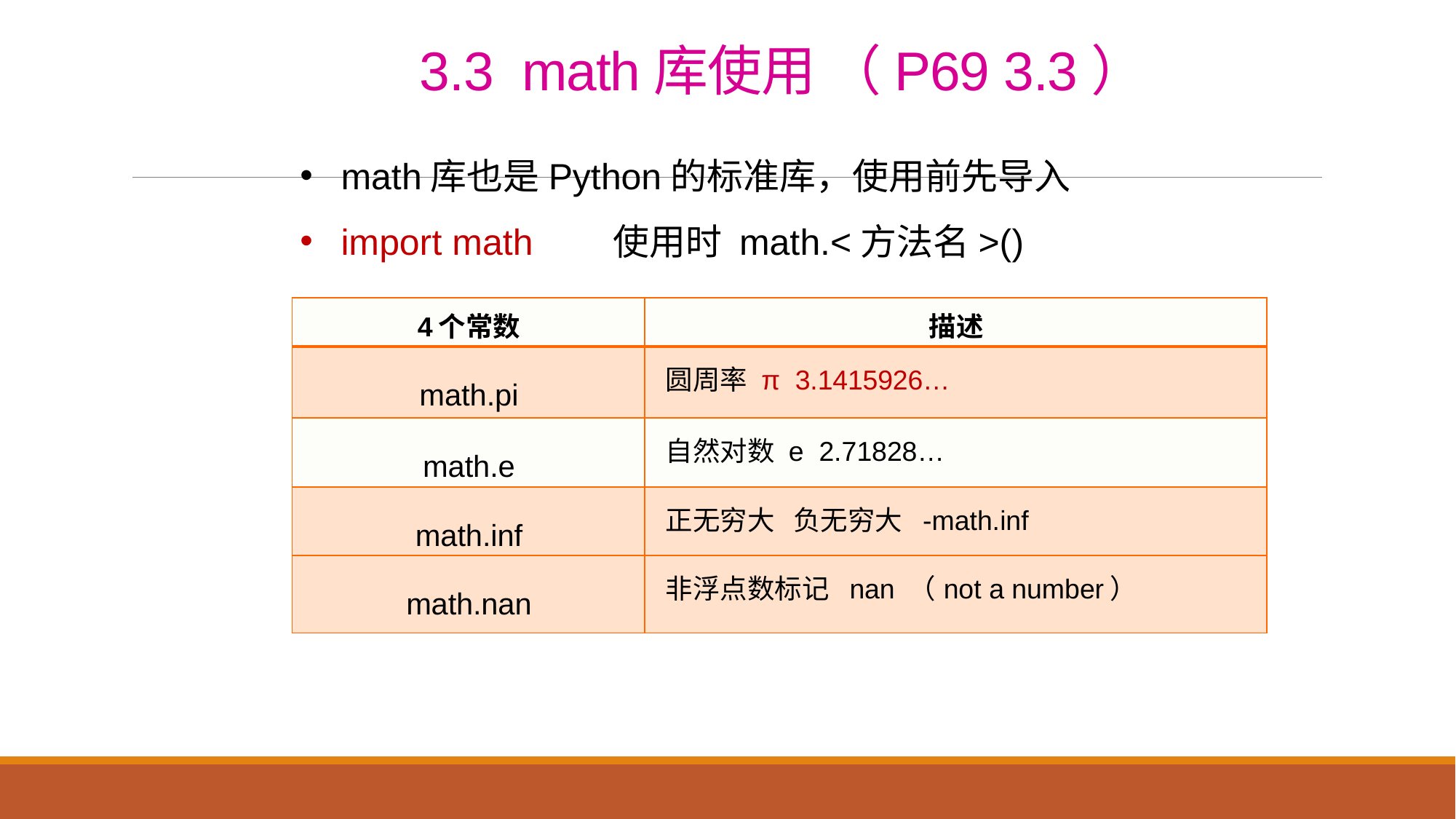

# 3.3  math库使用 （P69 3.3）
math库也是Python的标准库，使用前先导入
import math       使用时 math.<方法名>()
| 4个常数 | 描述 |
| --- | --- |
| math.pi | 圆周率 π 3.1415926… |
| math.e | 自然对数 e 2.71828… |
| math.inf | 正无穷大 负无穷大 -math.inf |
| math.nan | 非浮点数标记 nan （not a number） |